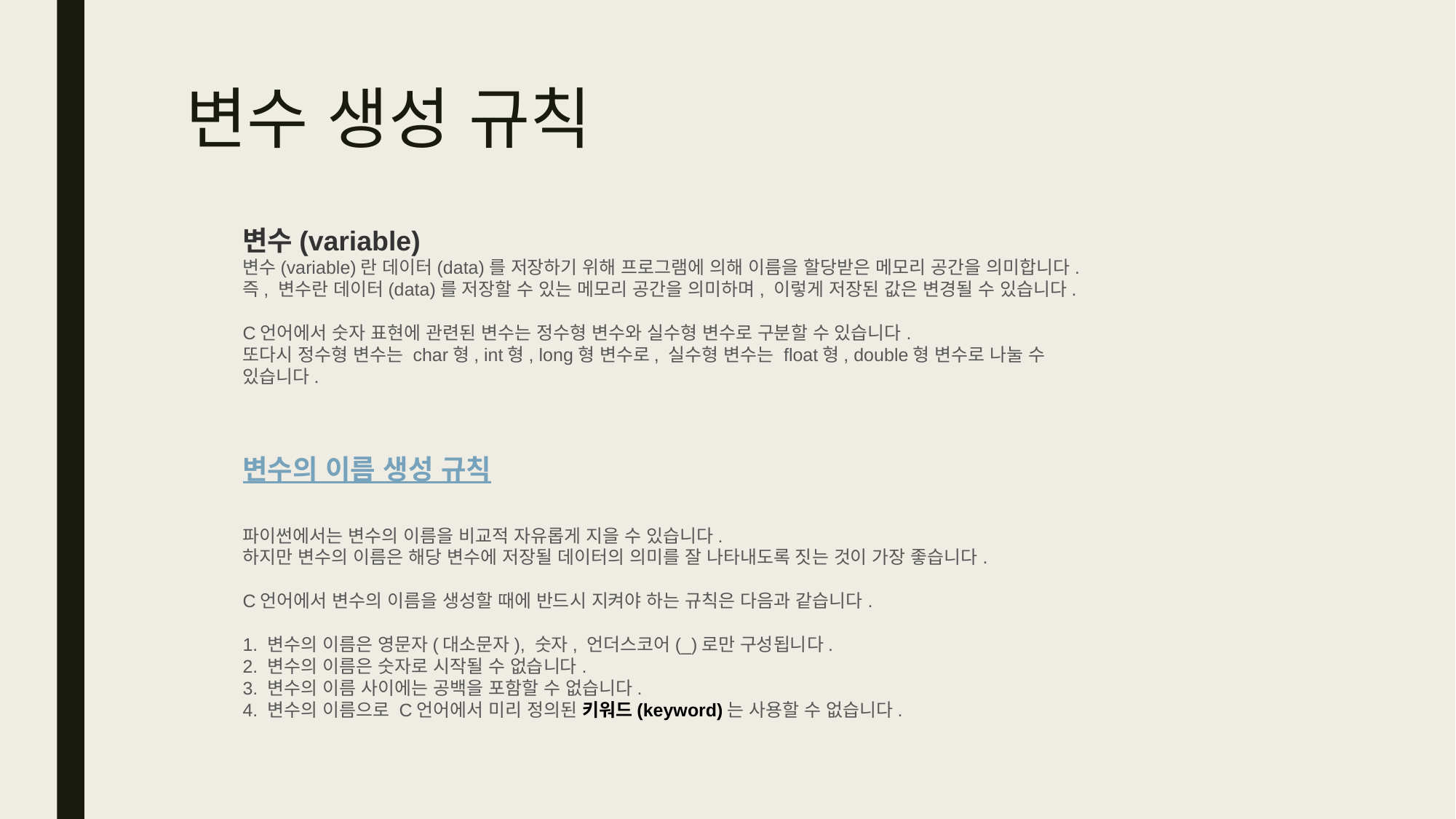

# 변수 생성 규칙
변수(variable)
변수(variable)란 데이터(data)를 저장하기 위해 프로그램에 의해 이름을 할당받은 메모리 공간을 의미합니다.
즉, 변수란 데이터(data)를 저장할 수 있는 메모리 공간을 의미하며, 이렇게 저장된 값은 변경될 수 있습니다.

C언어에서 숫자 표현에 관련된 변수는 정수형 변수와 실수형 변수로 구분할 수 있습니다.
또다시 정수형 변수는 char형, int형, long형 변수로, 실수형 변수는 float형, double형 변수로 나눌 수 있습니다.
변수의 이름 생성 규칙

파이썬에서는 변수의 이름을 비교적 자유롭게 지을 수 있습니다.
하지만 변수의 이름은 해당 변수에 저장될 데이터의 의미를 잘 나타내도록 짓는 것이 가장 좋습니다.

C언어에서 변수의 이름을 생성할 때에 반드시 지켜야 하는 규칙은 다음과 같습니다.

1. 변수의 이름은 영문자(대소문자), 숫자, 언더스코어(_)로만 구성됩니다.
2. 변수의 이름은 숫자로 시작될 수 없습니다.
3. 변수의 이름 사이에는 공백을 포함할 수 없습니다.
4. 변수의 이름으로 C언어에서 미리 정의된 키워드(keyword)는 사용할 수 없습니다.